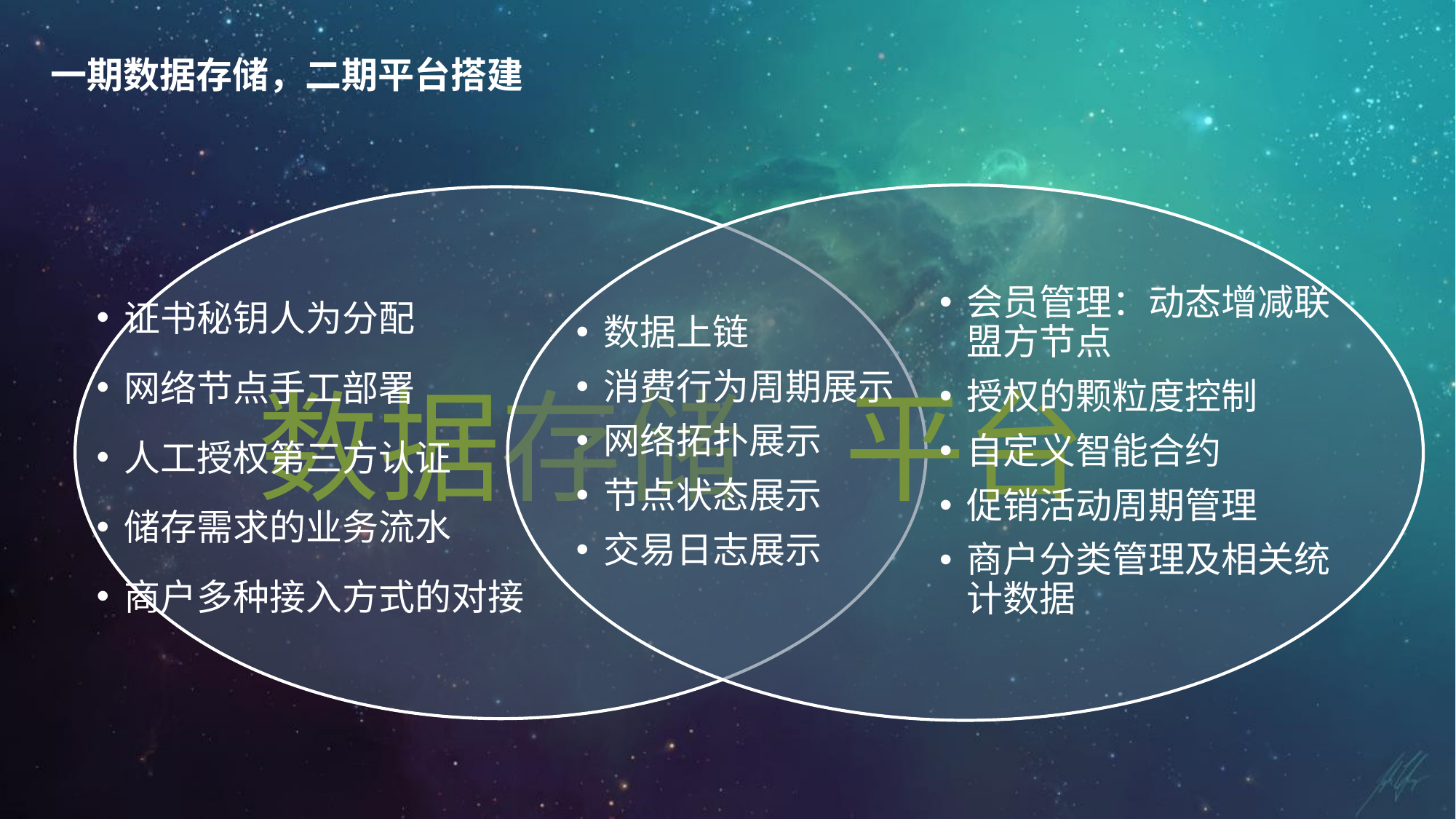

一期数据存储，二期平台搭建
数据存储
平台
数据上链
消费行为周期展示
网络拓扑展示
节点状态展示
交易日志展示
会员管理：动态增减联盟方节点
授权的颗粒度控制
自定义智能合约
促销活动周期管理
商户分类管理及相关统计数据
证书秘钥人为分配
网络节点手工部署
人工授权第三方认证
储存需求的业务流水
商户多种接入方式的对接